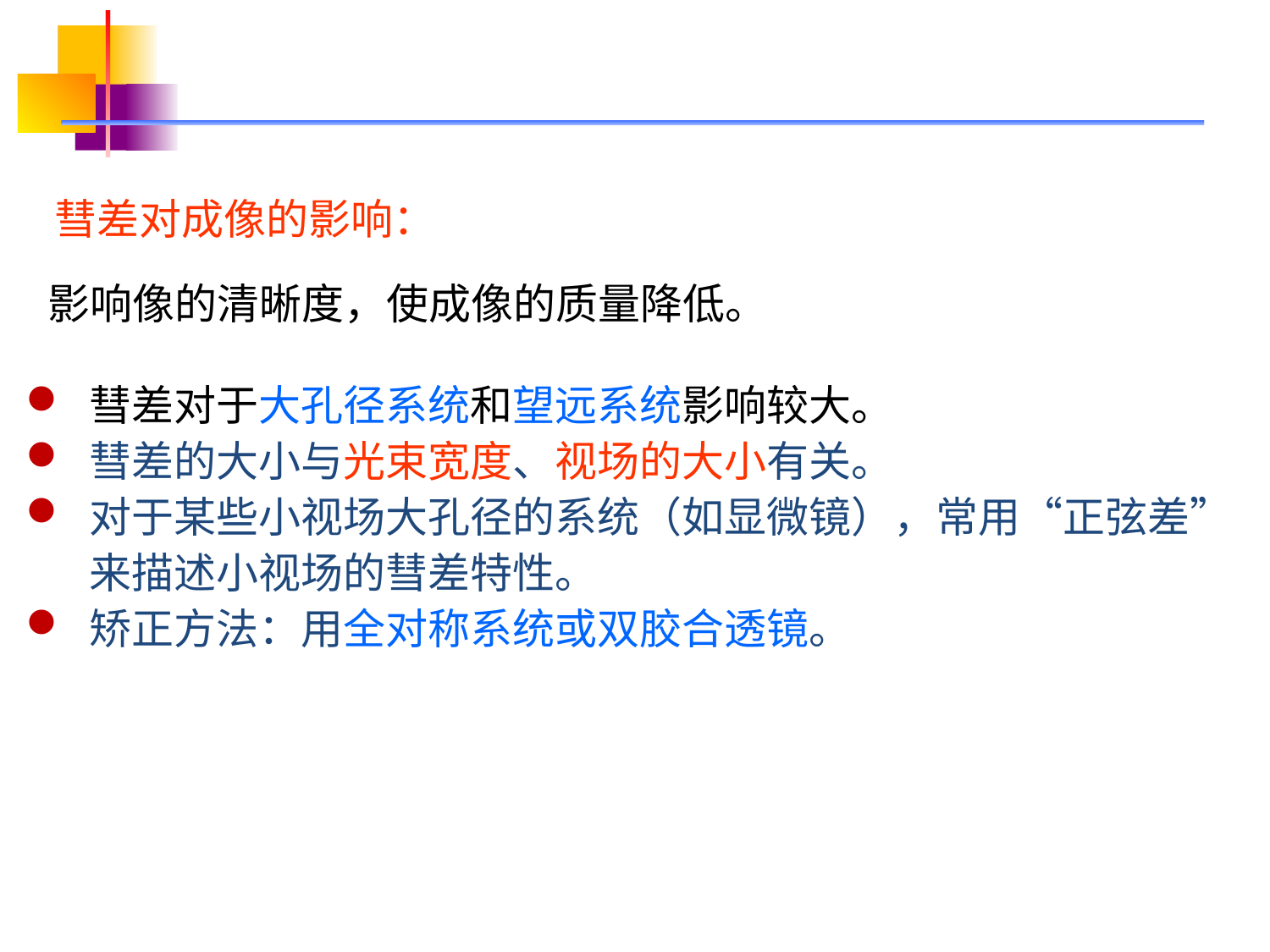

彗差对成像的影响：
影响像的清晰度，使成像的质量降低。
彗差对于大孔径系统和望远系统影响较大。
彗差的大小与光束宽度、视场的大小有关。
对于某些小视场大孔径的系统（如显微镜），常用“正弦差”来描述小视场的彗差特性。
矫正方法：用全对称系统或双胶合透镜。